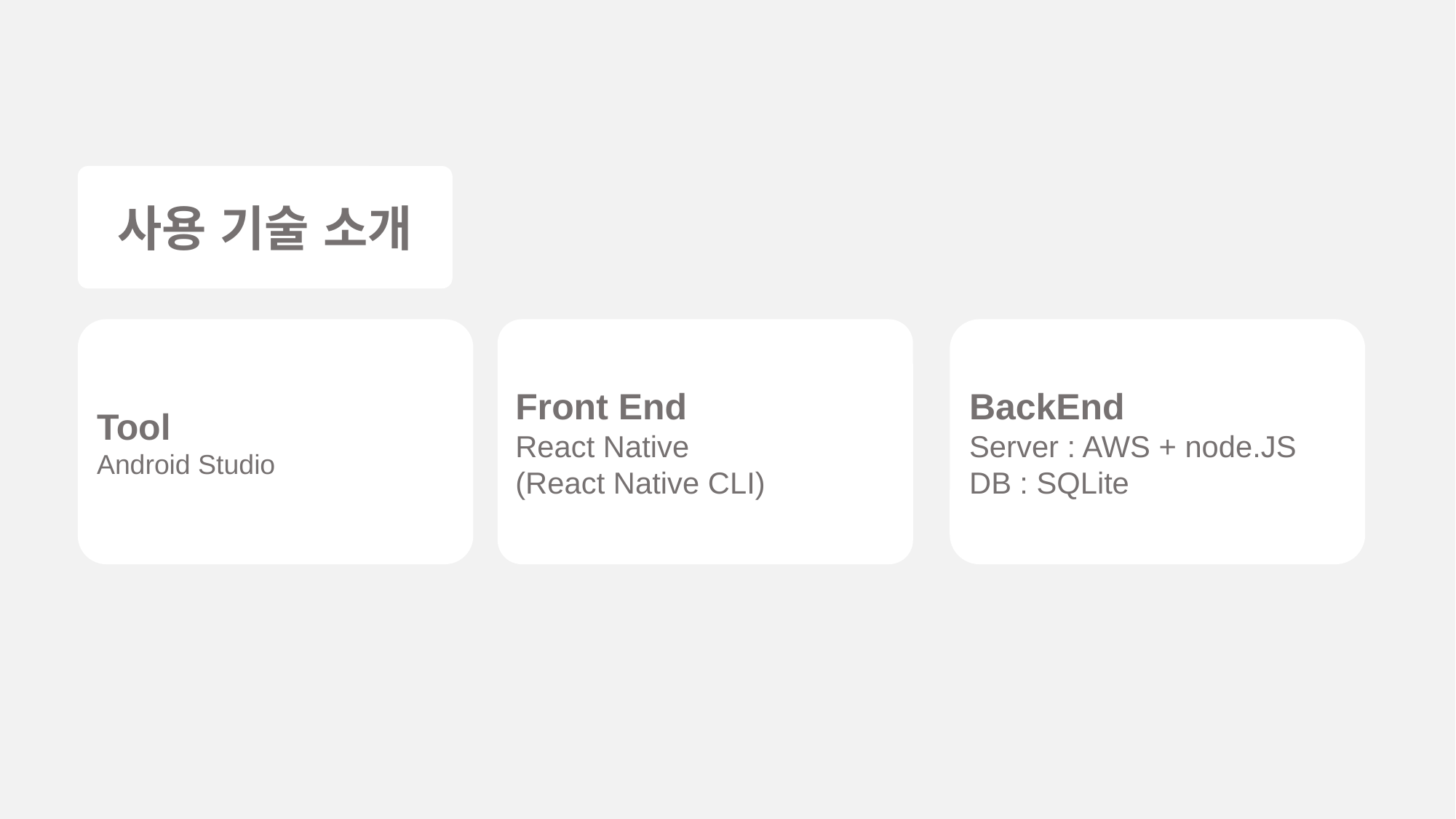

사용 기술 소개
Tool
Android Studio
Front End
React Native
(React Native CLI)
BackEnd
Server : AWS + node.JS
DB : SQLite